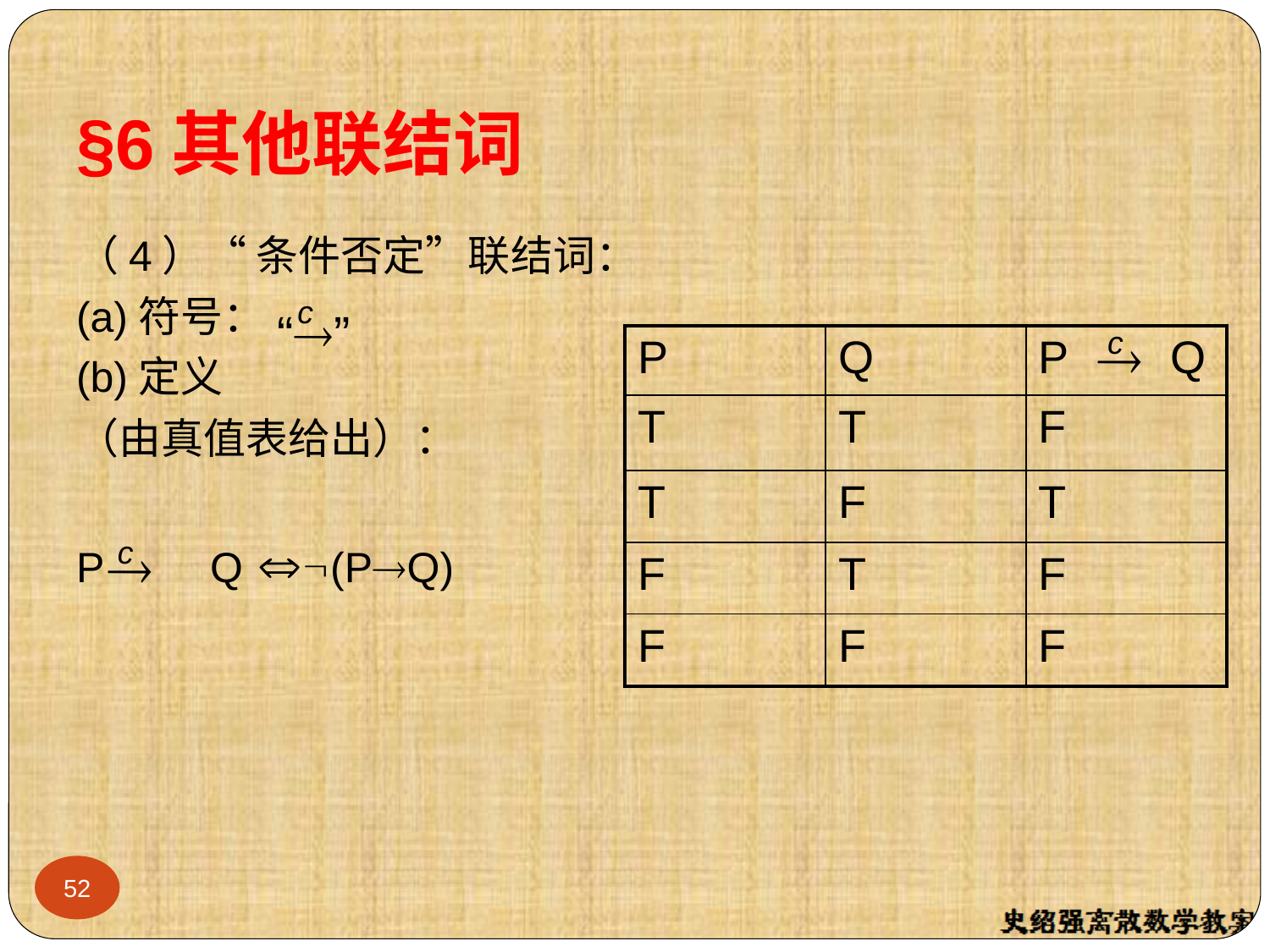

§6其他联结词
（4）“ 条件否定”联结词：
(a)符号：
(b)定义
（由真值表给出）：

P         Q ⇔¬(P→Q)
c
“→”
→
c
| P | Q | P Q |
| --- | --- | --- |
| T | T | F |
| T | F | T |
| F | T | F |
| F | F | F |
→
c

52